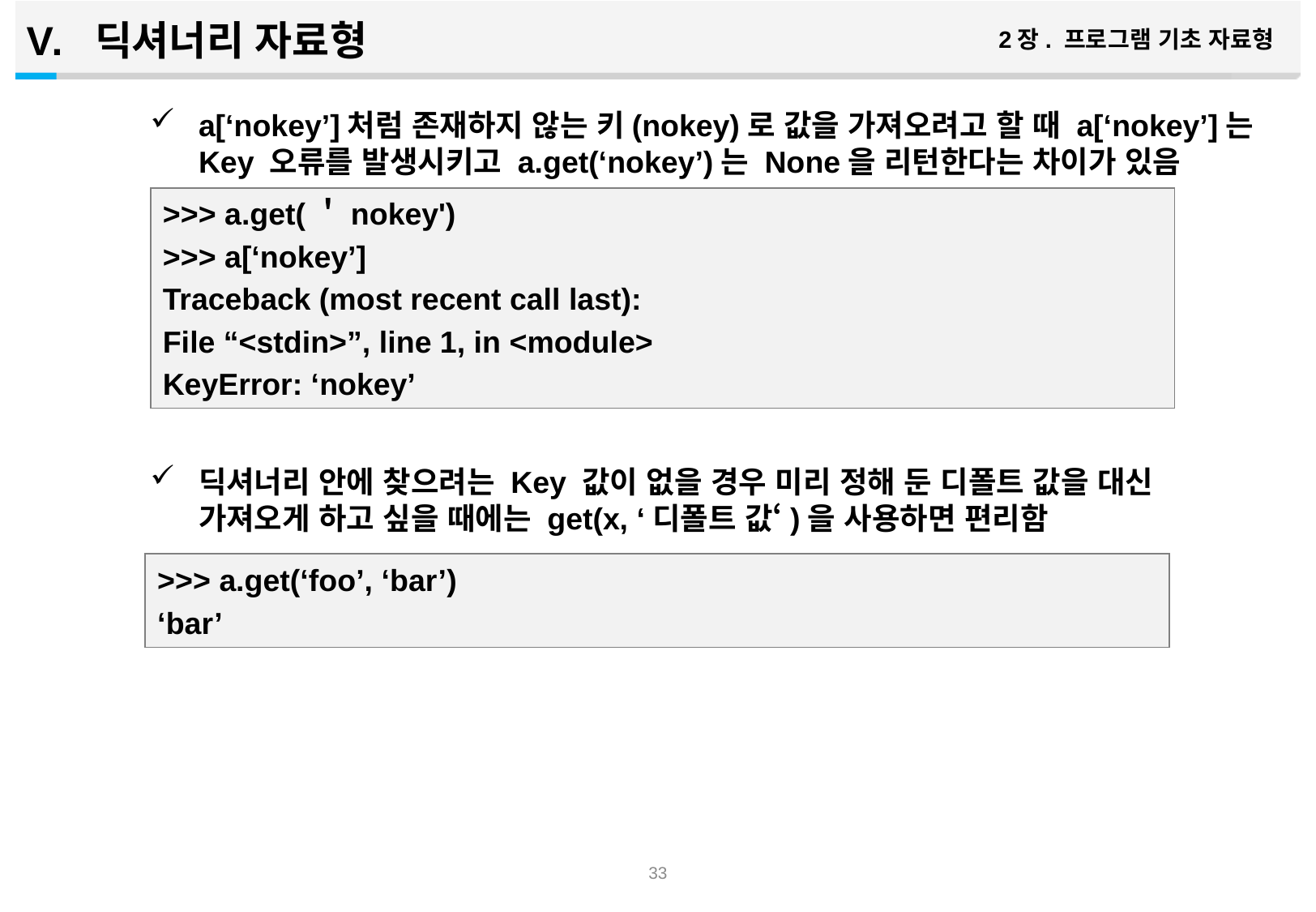

딕셔너리 자료형
2장. 프로그램 기초 자료형
a[‘nokey’]처럼 존재하지 않는 키(nokey)로 값을 가져오려고 할 때 a[‘nokey’]는 Key 오류를 발생시키고 a.get(‘nokey’)는 None을 리턴한다는 차이가 있음

딕셔너리 안에 찾으려는 Key 값이 없을 경우 미리 정해 둔 디폴트 값을 대신        가져오게 하고 싶을 때에는 get(x, ‘디폴트 값‘)을 사용하면 편리함
>>> a.get(＇nokey')
>>> a[‘nokey’]
Traceback (most recent call last):
File “<stdin>”, line 1, in <module>
KeyError: ‘nokey’
>>> a.get(‘foo’, ‘bar’)
‘bar’
33